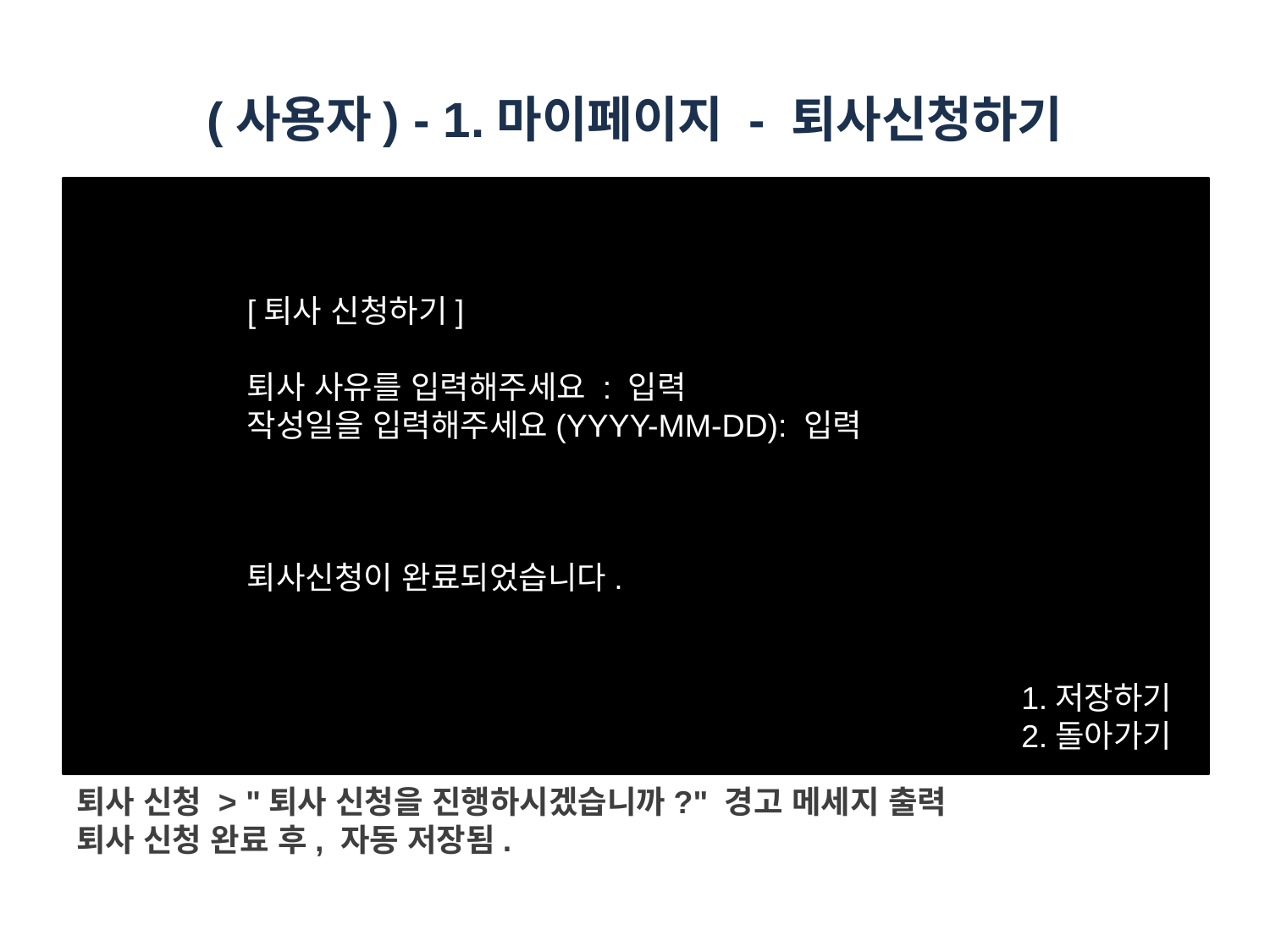

# (사용자) - 1.마이페이지 - 퇴사신청하기

[퇴사 신청하기]

퇴사 사유를 입력해주세요 : 입력
작성일을 입력해주세요(YYYY-MM-DD): 입력

퇴사신청이 완료되었습니다.

1.저장하기
2.돌아가기
번호입력 :
퇴사 신청 > "퇴사 신청을 진행하시겠습니까?" 경고 메세지 출력
퇴사 신청 완료 후, 자동 저장됨.